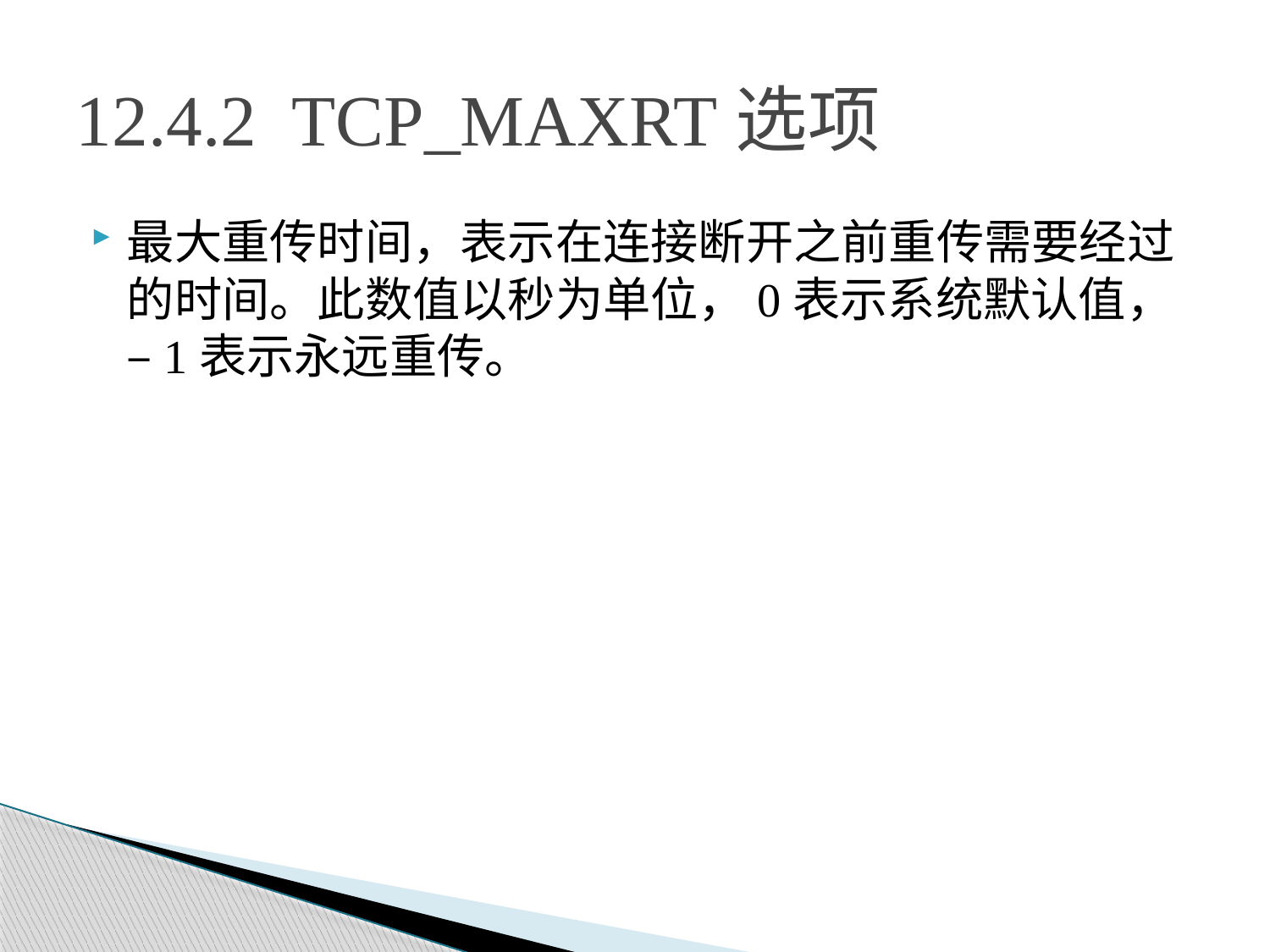

# 12.4.2  TCP_MAXRT选项
最大重传时间，表示在连接断开之前重传需要经过的时间。此数值以秒为单位，0表示系统默认值，–1表示永远重传。